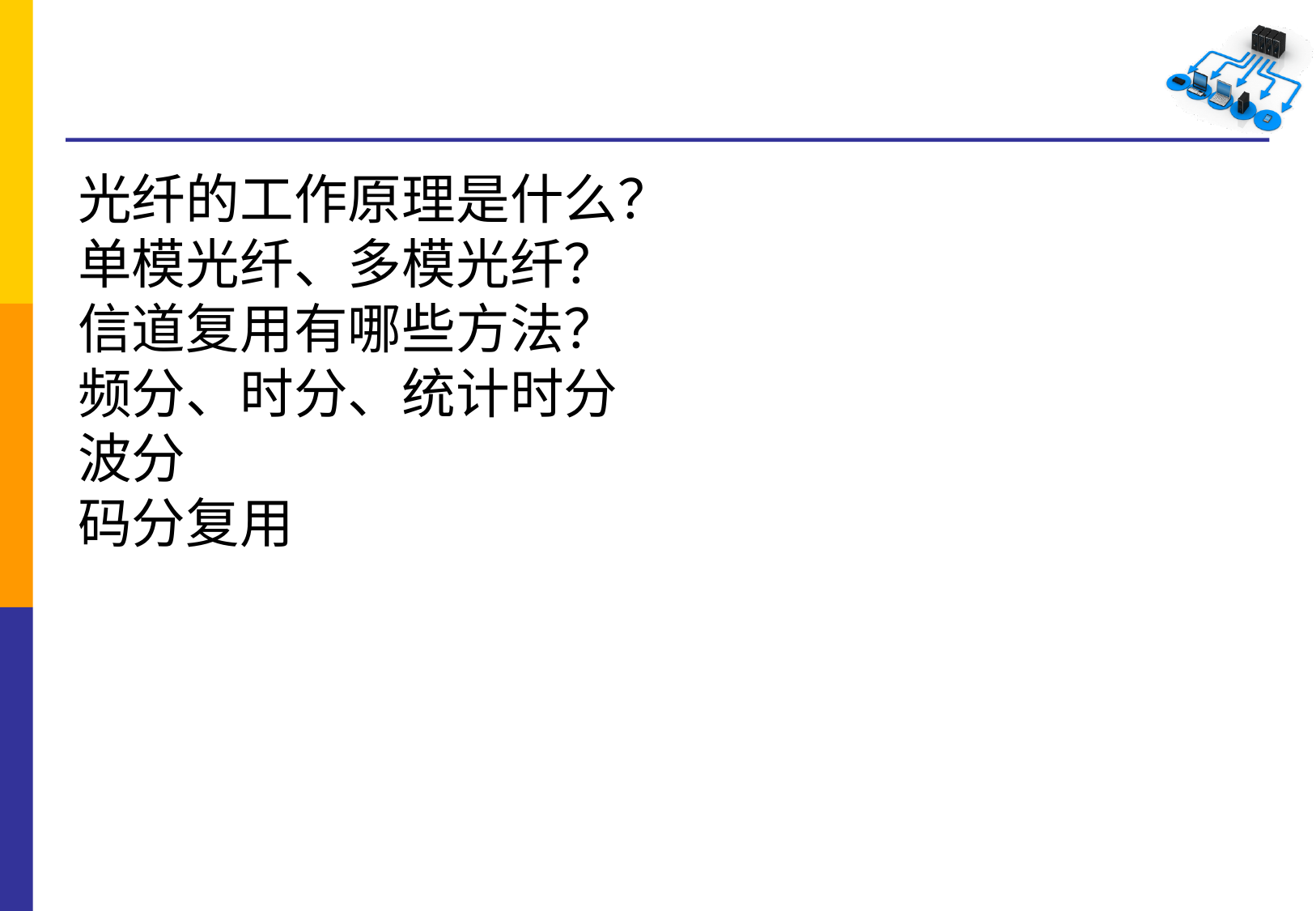

光纤的工作原理是什么？
单模光纤、多模光纤？
信道复用有哪些方法？
频分、时分、统计时分
波分
码分复用
#
4